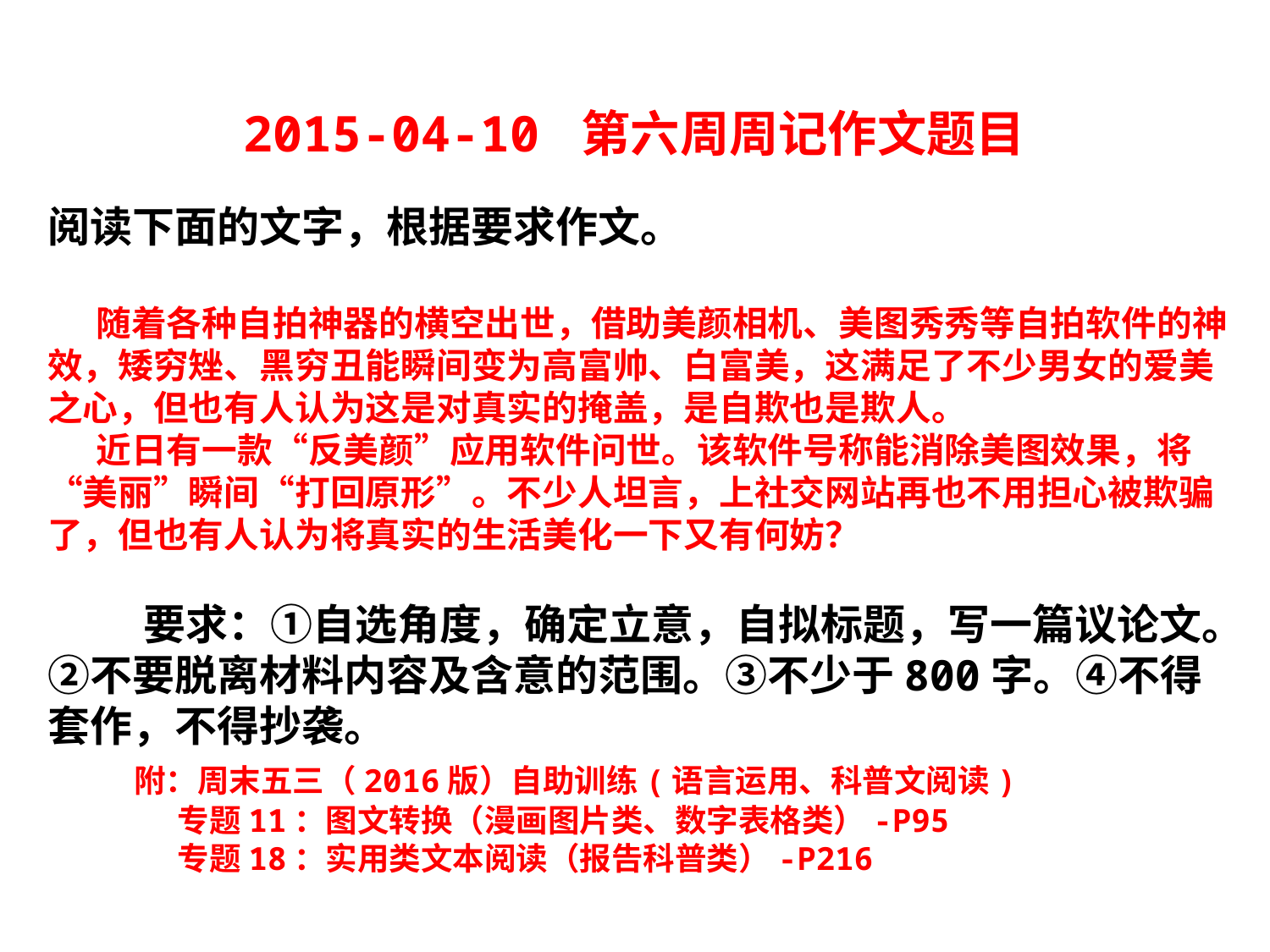

2015-04-10 第六周周记作文题目

阅读下面的文字，根据要求作文。

     随着各种自拍神器的横空出世，借助美颜相机、美图秀秀等自拍软件的神效，矮穷矬、黑穷丑能瞬间变为高富帅、白富美，这满足了不少男女的爱美之心，但也有人认为这是对真实的掩盖，是自欺也是欺人。
     近日有一款“反美颜”应用软件问世。该软件号称能消除美图效果，将“美丽”瞬间“打回原形”。不少人坦言，上社交网站再也不用担心被欺骗了，但也有人认为将真实的生活美化一下又有何妨？

         要求：①自选角度，确定立意，自拟标题，写一篇议论文。②不要脱离材料内容及含意的范围。③不少于800字。④不得套作，不得抄袭。
        附：周末五三（2016版）自助训练(语言运用、科普文阅读)
                 专题11：图文转换（漫画图片类、数字表格类）-P95
                 专题18：实用类文本阅读（报告科普类）-P216